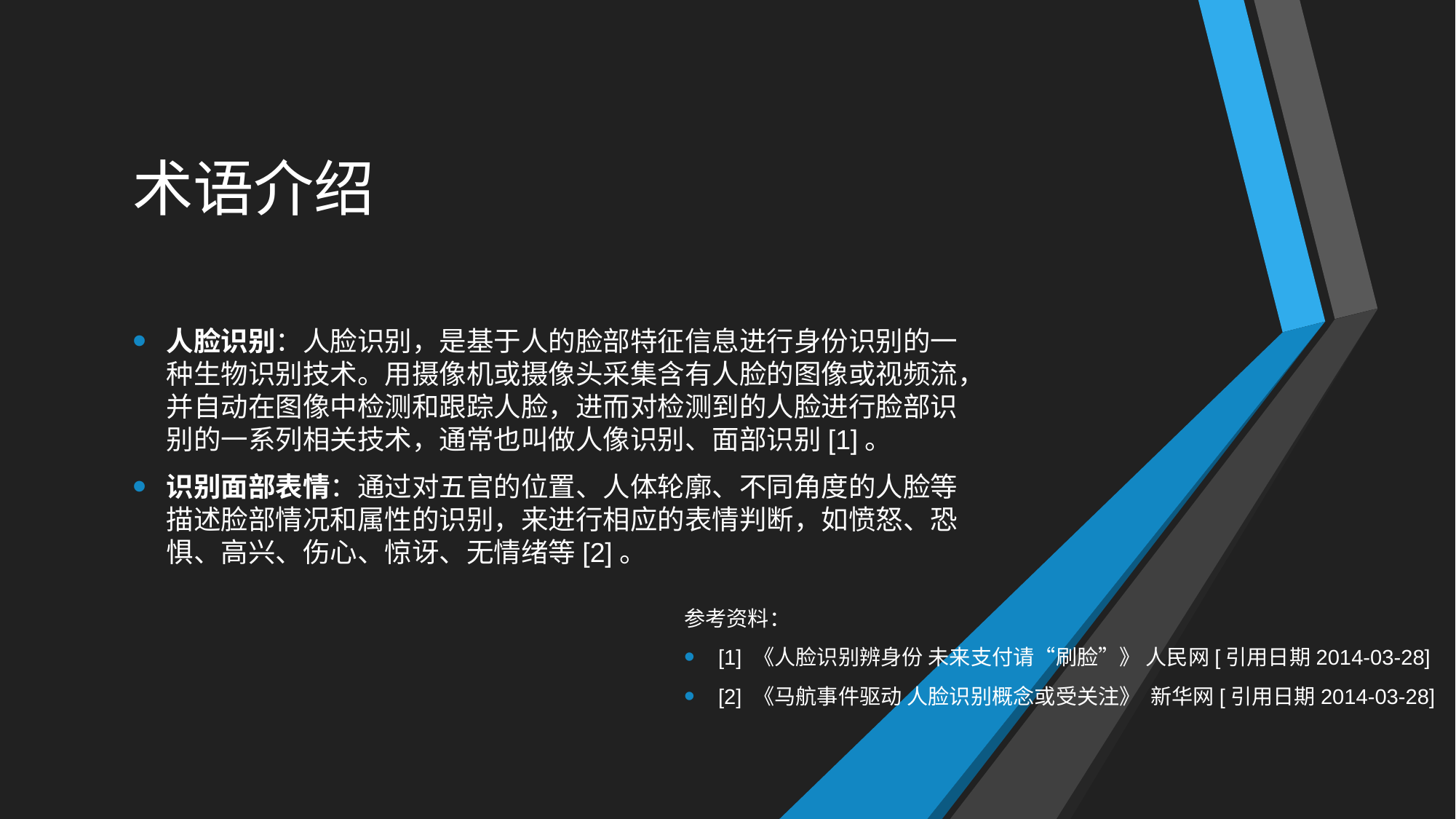

# 术语介绍
人脸识别：人脸识别，是基于人的脸部特征信息进行身份识别的一种生物识别技术。用摄像机或摄像头采集含有人脸的图像或视频流，并自动在图像中检测和跟踪人脸，进而对检测到的人脸进行脸部识别的一系列相关技术，通常也叫做人像识别、面部识别[1]。
识别面部表情：通过对五官的位置、人体轮廓、不同角度的人脸等描述脸部情况和属性的识别，来进行相应的表情判断，如愤怒、恐惧、高兴、伤心、惊讶、无情绪等[2]。
参考资料：
[1] 《人脸识别辨身份 未来支付请“刷脸”》 人民网[引用日期2014-03-28]
[2] 《马航事件驱动 人脸识别概念或受关注》  新华网[引用日期2014-03-28]